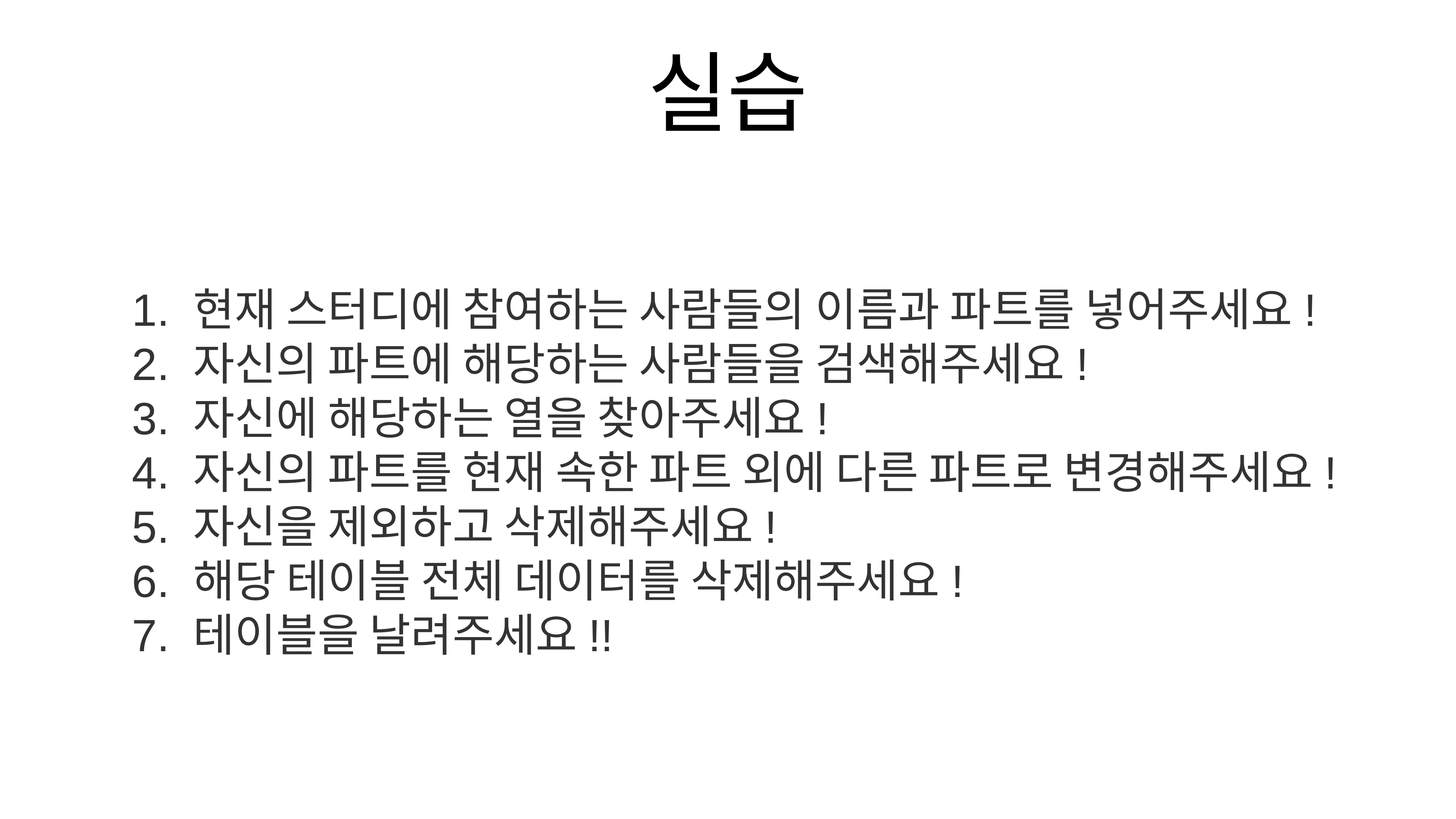

실습
1. 현재 스터디에 참여하는 사람들의 이름과 파트를 넣어주세요!
2. 자신의 파트에 해당하는 사람들을 검색해주세요!
3. 자신에 해당하는 열을 찾아주세요!
4. 자신의 파트를 현재 속한 파트 외에 다른 파트로 변경해주세요!
5. 자신을 제외하고 삭제해주세요!
6. 해당 테이블 전체 데이터를 삭제해주세요!
7. 테이블을 날려주세요!!